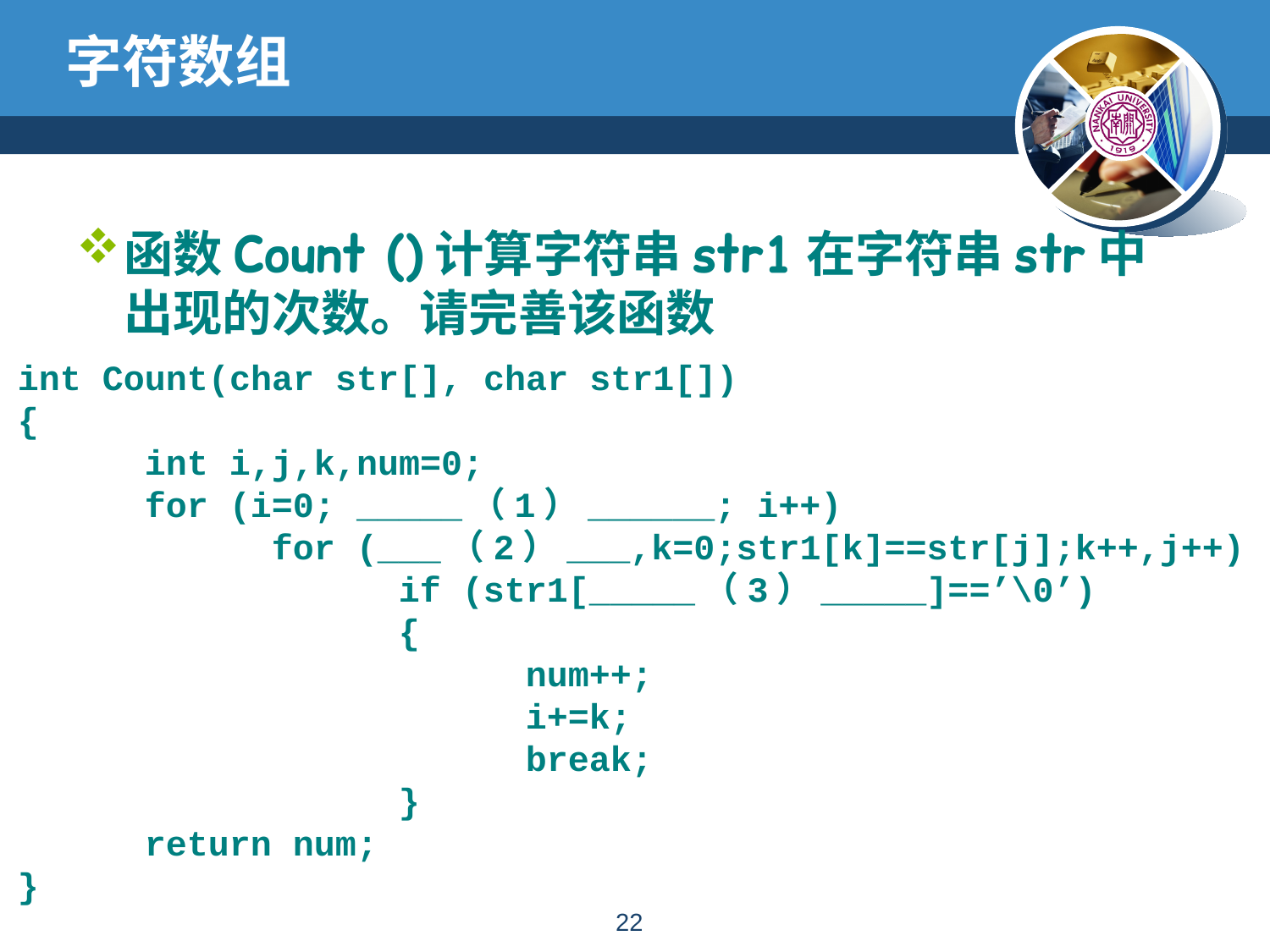

# 字符数组
函数Count ()计算字符串str1在字符串str中出现的次数。请完善该函数
int Count(char str[], char str1[])
{
	int i,j,k,num=0;
	for (i=0; _____（1）______; i++)
		for (___（2）___,k=0;str1[k]==str[j];k++,j++)
			if (str1[_____（3）_____]==’\0’)
			{
				num++;
				i+=k;
				break;
			}
	return num;
}
22